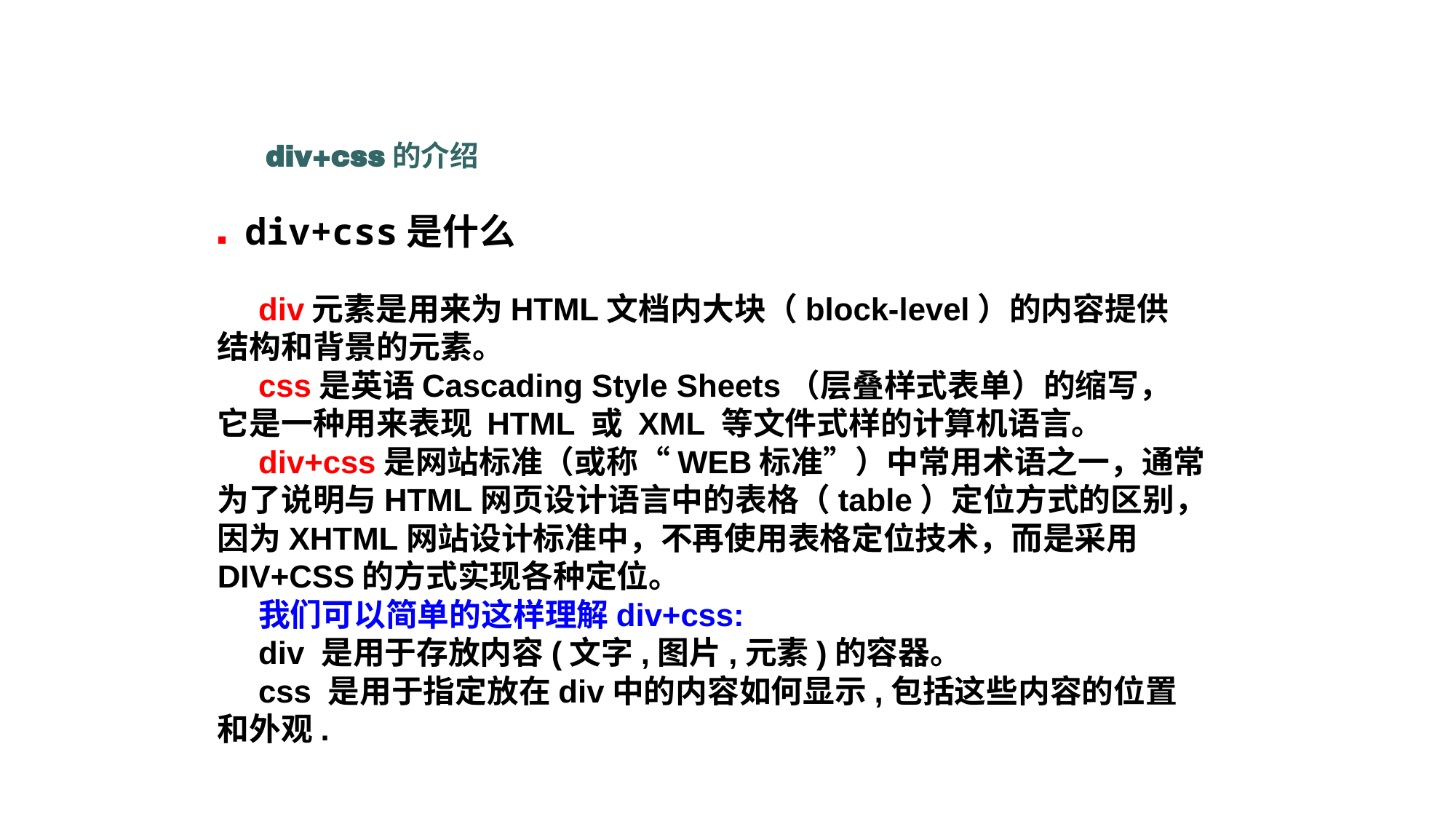

div+css的介绍
■ div+css是什么

	div元素是用来为HTML文档内大块（block-level）的内容提供
结构和背景的元素。
	css是英语Cascading Style Sheets（层叠样式表单）的缩写，
它是一种用来表现 HTML 或 XML 等文件式样的计算机语言。
	div+css是网站标准（或称“WEB标准”）中常用术语之一，通常
为了说明与HTML网页设计语言中的表格（table）定位方式的区别，
因为XHTML网站设计标准中，不再使用表格定位技术，而是采用
DIV+CSS的方式实现各种定位。
	我们可以简单的这样理解div+css:
	div 是用于存放内容(文字,图片,元素)的容器。
	css 是用于指定放在div中的内容如何显示,包括这些内容的位置
和外观.